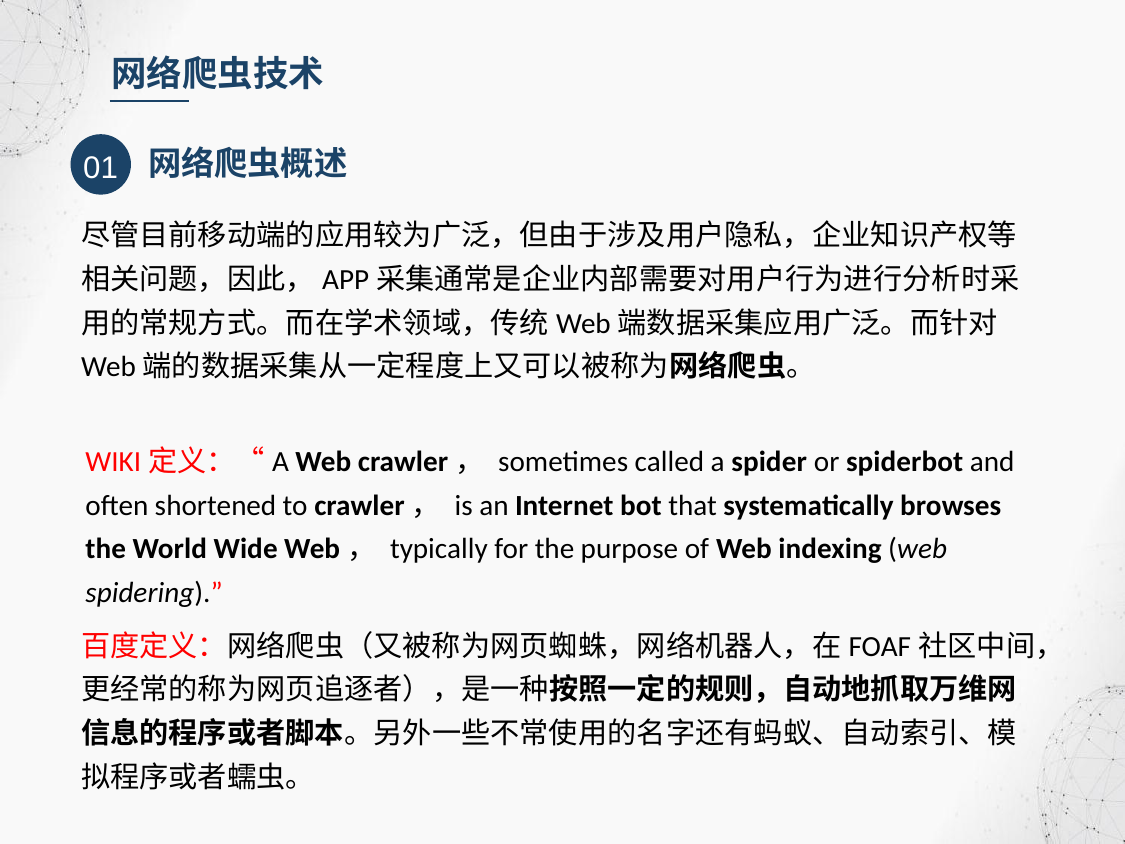

网络爬虫技术

01
网络爬虫概述
尽管目前移动端的应用较为广泛，但由于涉及用户隐私，企业知识产权等相关问题，因此，APP采集通常是企业内部需要对用户行为进行分析时采用的常规方式。而在学术领域，传统Web端数据采集应用广泛。而针对Web端的数据采集从一定程度上又可以被称为网络爬虫。
WIKI定义：“A Web crawler， sometimes called a spider or spiderbot and often shortened to crawler， is an Internet bot that systematically browses the World Wide Web， typically for the purpose of Web indexing (web spidering).”
百度定义：网络爬虫（又被称为网页蜘蛛，网络机器人，在FOAF社区中间，更经常的称为网页追逐者），是一种按照一定的规则，自动地抓取万维网信息的程序或者脚本。另外一些不常使用的名字还有蚂蚁、自动索引、模拟程序或者蠕虫。